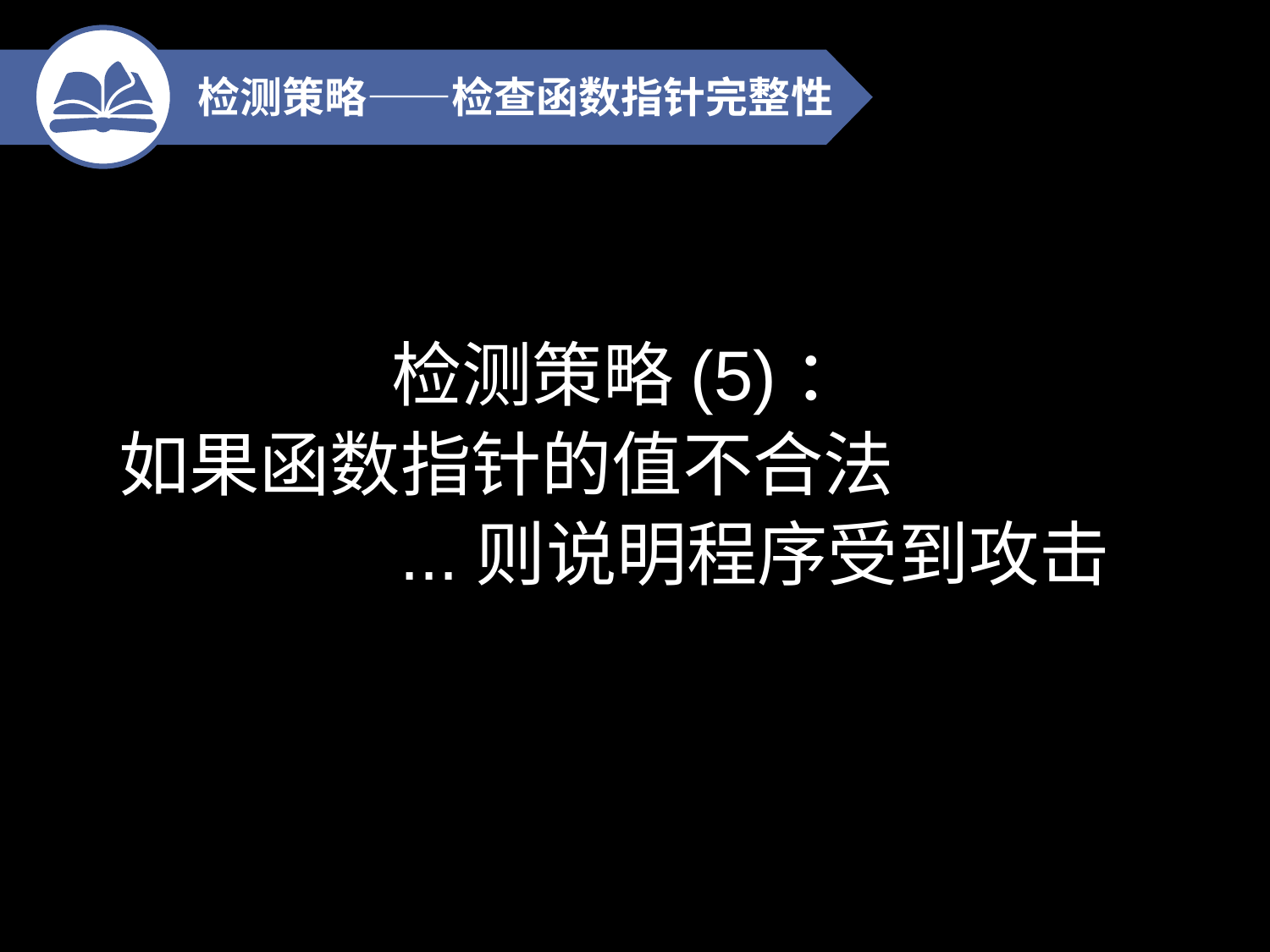

检测策略——检查函数指针完整性
检测策略(5)：
如果函数指针的值不合法
		...则说明程序受到攻击